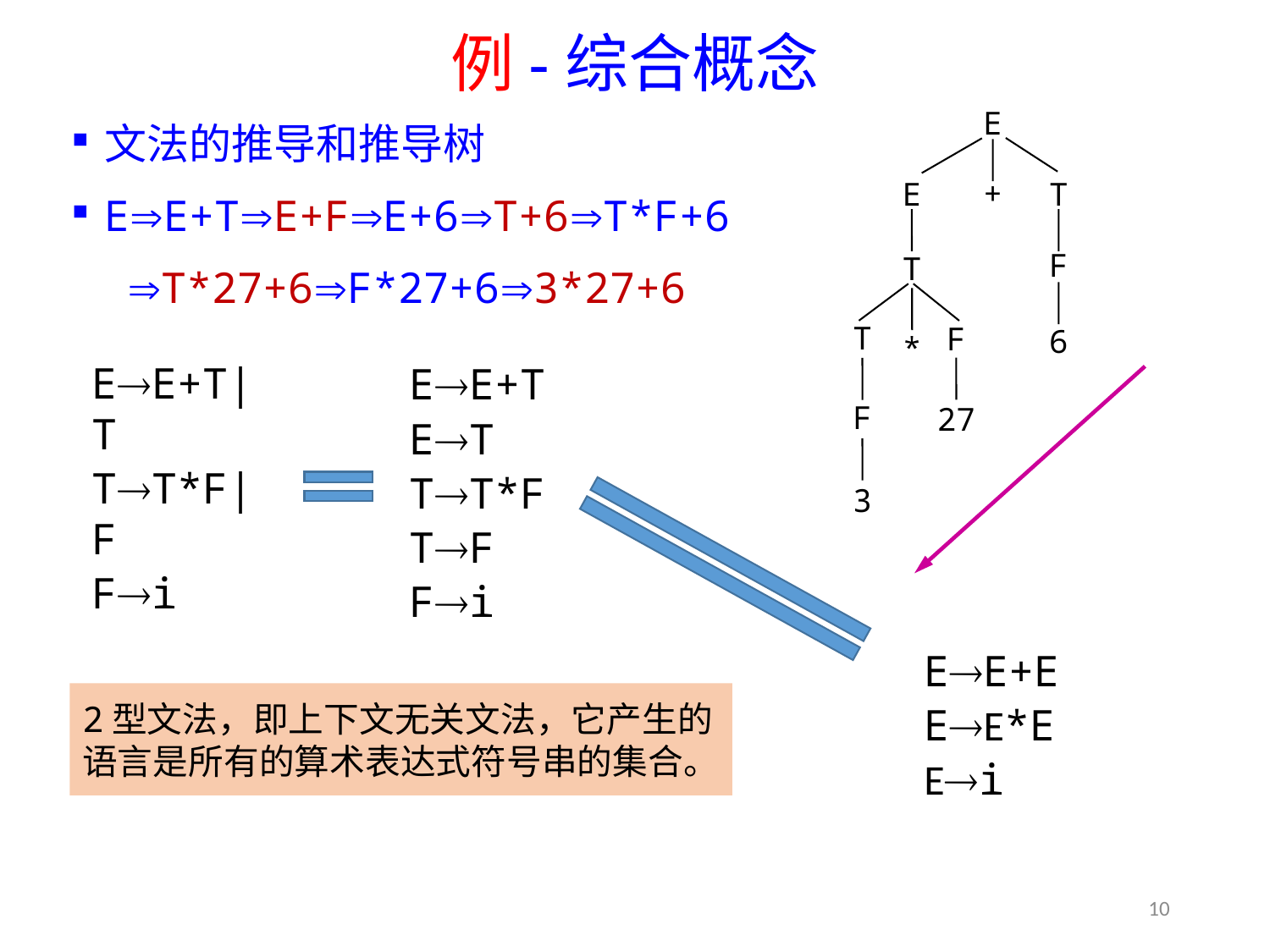

# 例-综合概念
E

+
E
T

F

6

T

T
F
*

F
27

3
文法的推导和推导树
E⇒E+T⇒E+F⇒E+6⇒T+6⇒T*F+6
⇒T*27+6⇒F*27+6⇒3*27+6
E→E+T
E→T
T→T*F
T→F
F→i

E→E+T|T
T→T*F|F
F→i

E→E+E
E→E*E
E→i
2型文法，即上下文无关文法，它产生的语言是所有的算术表达式符号串的集合。
10